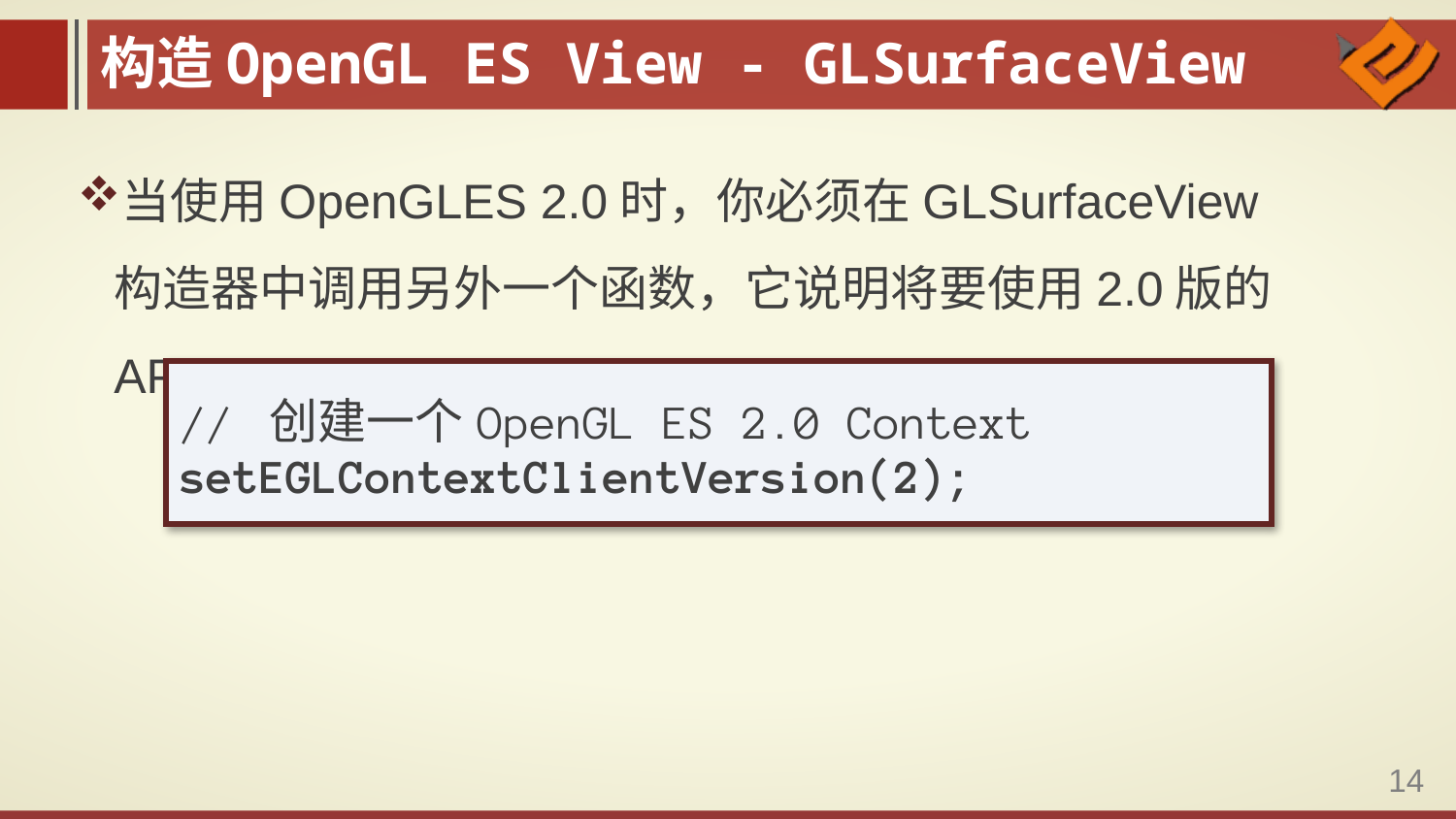

构造OpenGL ES View - GLSurfaceView
当使用OpenGLES 2.0时，你必须在GLSurfaceView构造器中调用另外一个函数，它说明将要使用2.0版的API：
| // 创建一个OpenGL ES 2.0 Context setEGLContextClientVersion(2); |
| --- |